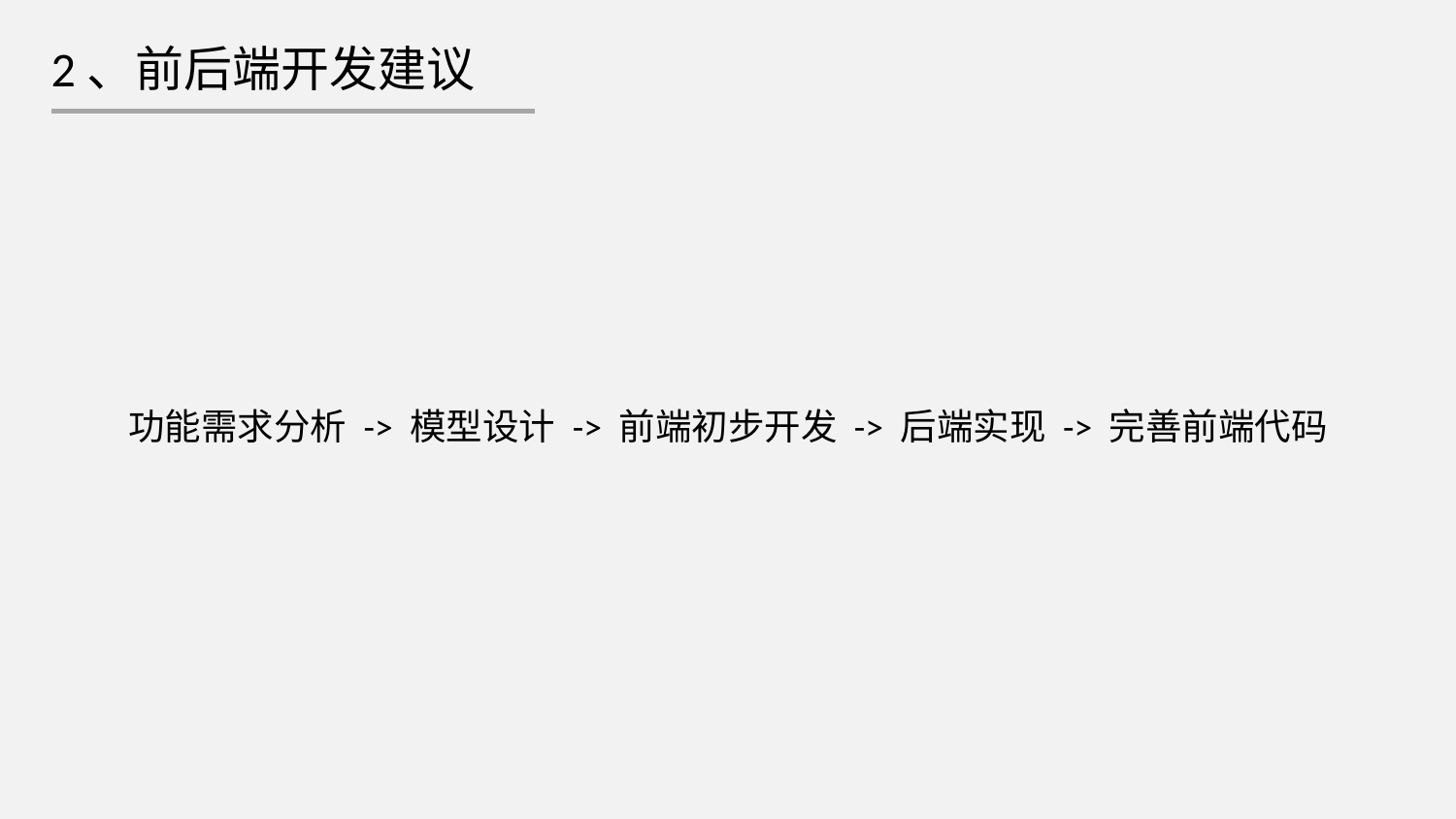

2、前后端开发建议
功能需求分析 -> 模型设计 -> 前端初步开发 -> 后端实现 -> 完善前端代码